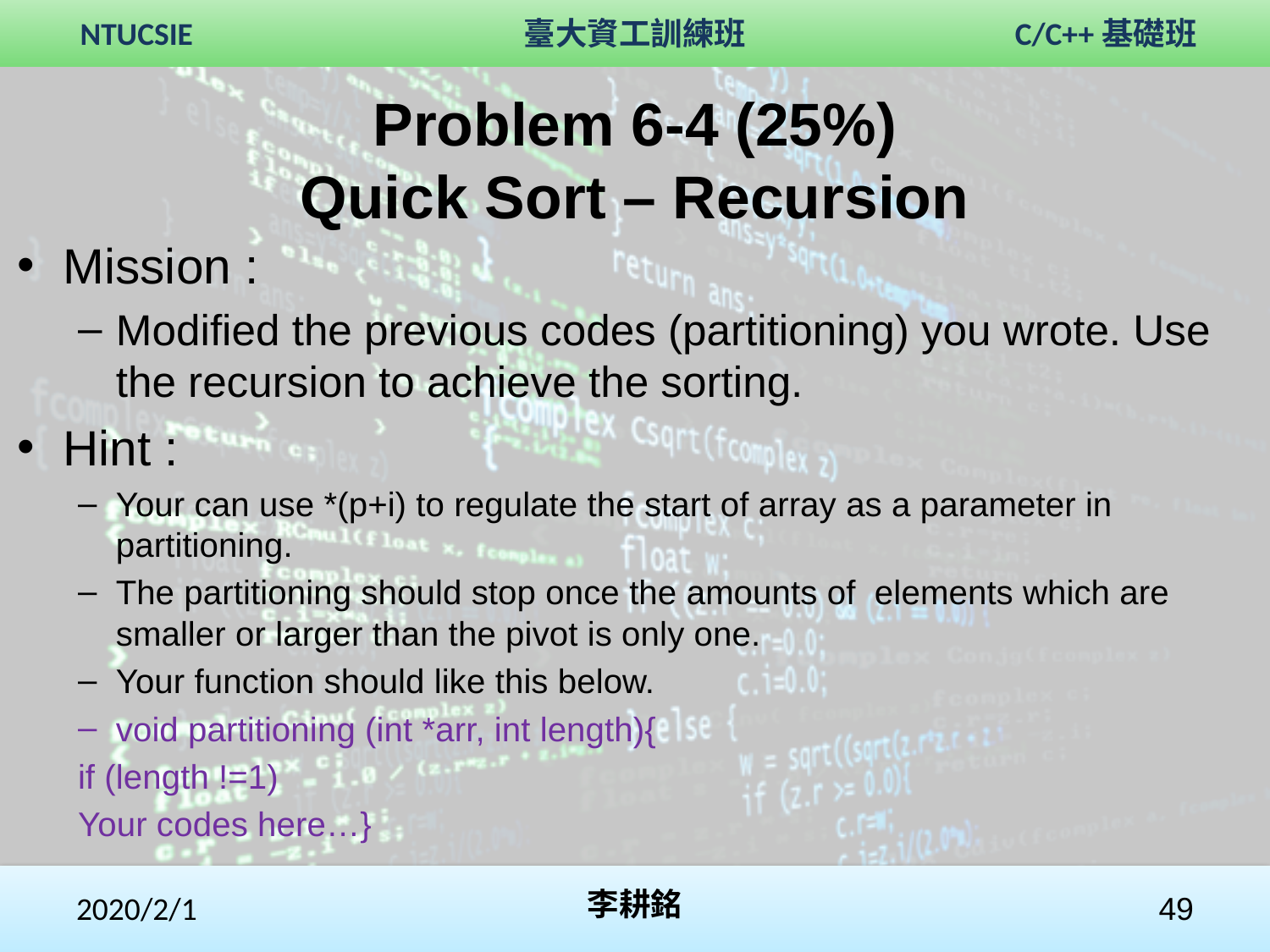

# Problem 6-4 (25%) Quick Sort – Recursion
Mission :
Modified the previous codes (partitioning) you wrote. Use the recursion to achieve the sorting.
Hint :
Your can use *(p+i) to regulate the start of array as a parameter in partitioning.
The partitioning should stop once the amounts of  elements which are smaller or larger than the pivot is only one.
Your function should like this below.
void partitioning (int *arr, int length){
		if (length !=1)
			Your codes here…}
2020/2/1
李耕銘
49